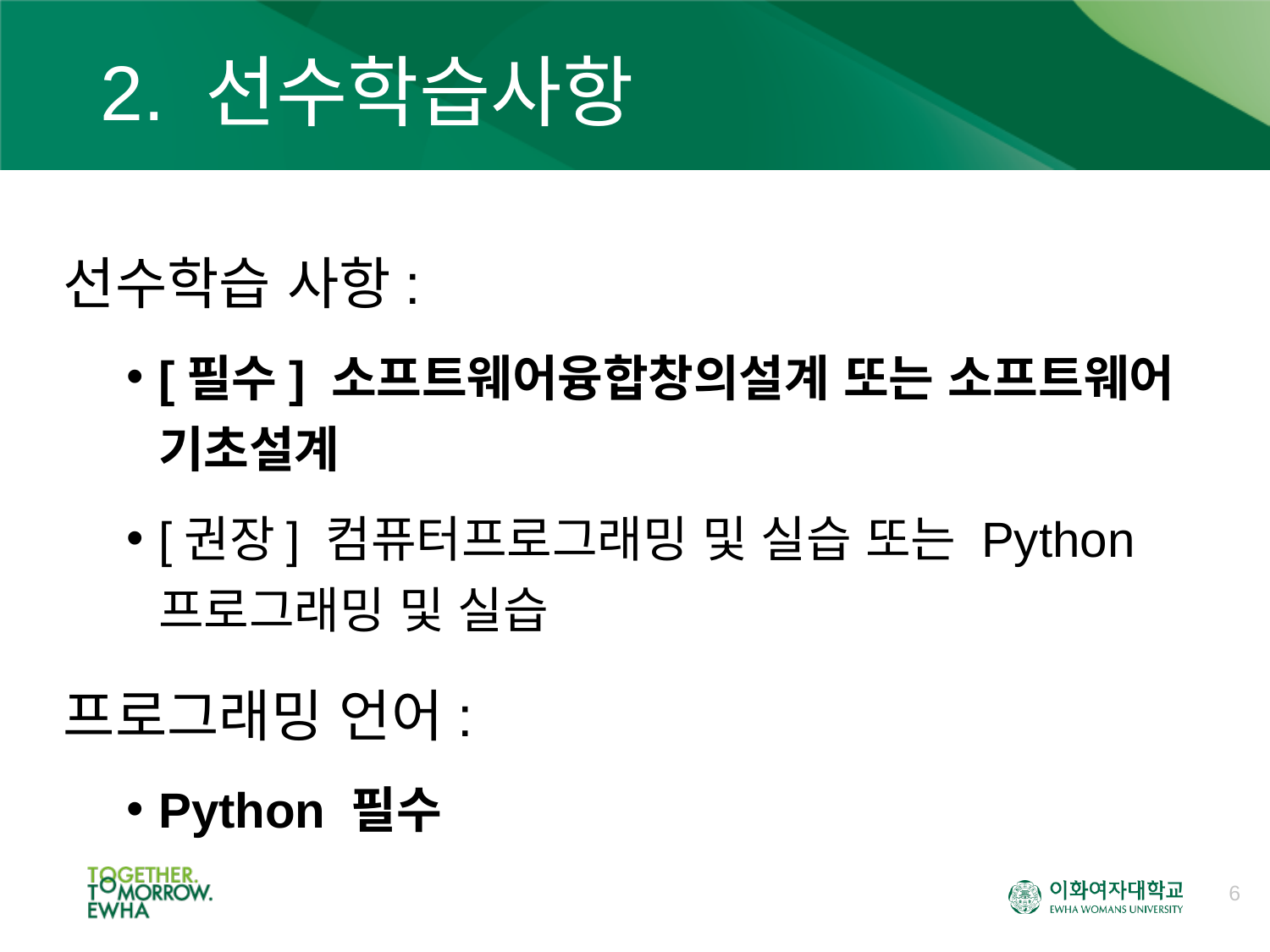

# 2. 선수학습사항
선수학습 사항:
[필수] 소프트웨어융합창의설계 또는 소프트웨어 기초설계
[권장] 컴퓨터프로그래밍 및 실습 또는 Python 프로그래밍 및 실습
프로그래밍 언어:
Python 필수

6